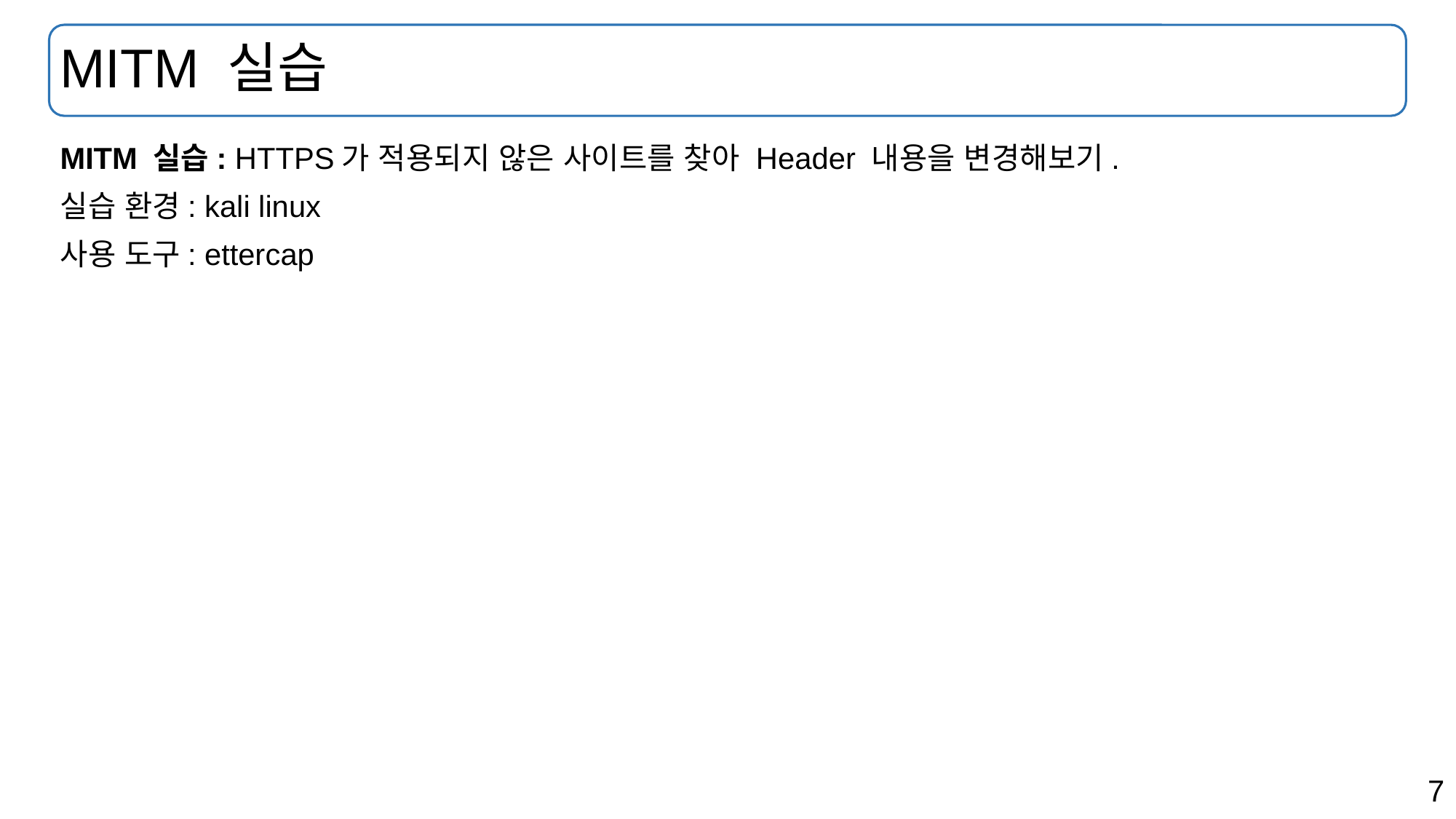

# MITM 실습
MITM 실습: HTTPS가 적용되지 않은 사이트를 찾아 Header 내용을 변경해보기.
실습 환경: kali linux
사용 도구: ettercap